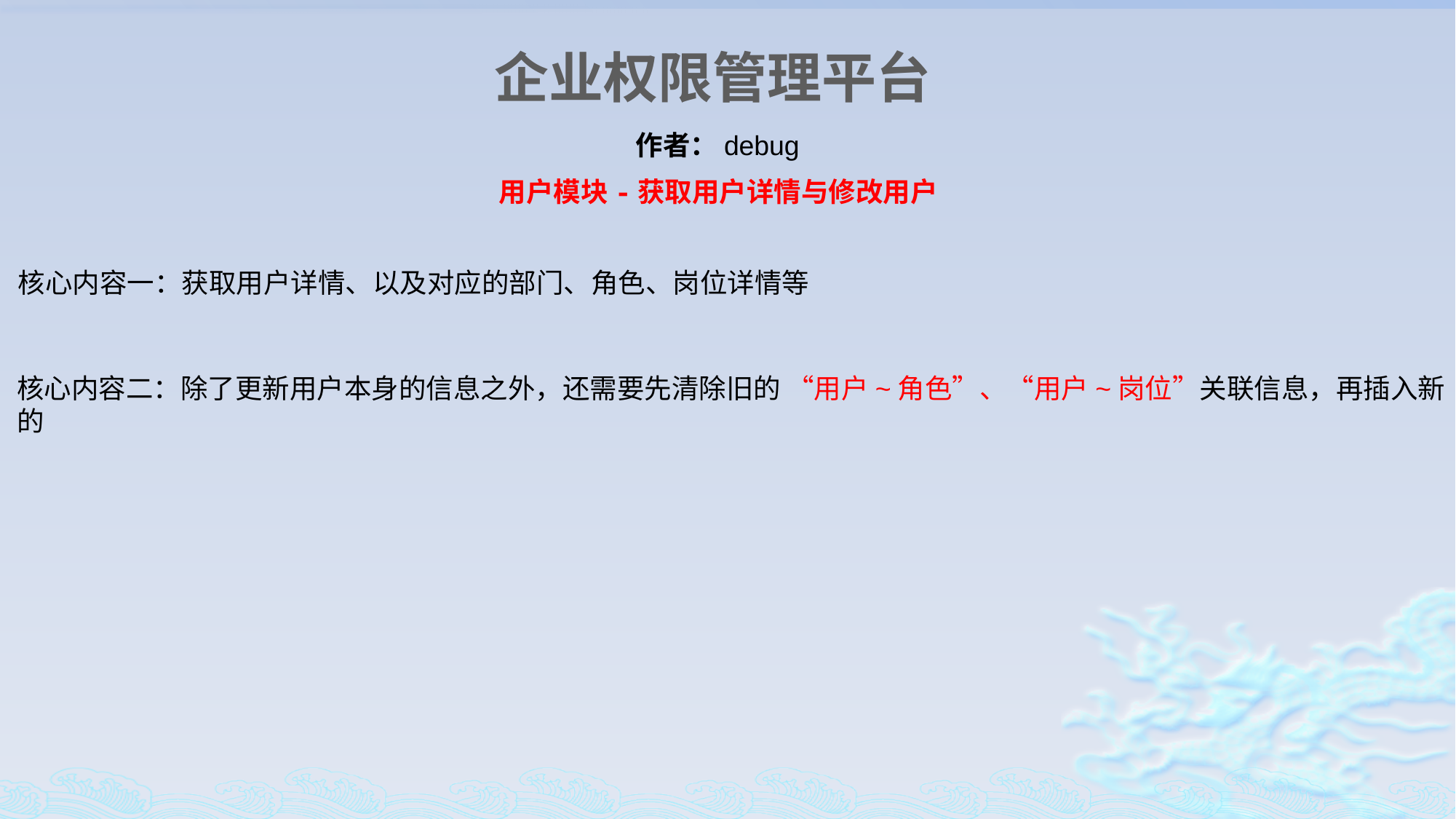

企业权限管理平台
作者：debug
用户模块-获取用户详情与修改用户
核心内容一：获取用户详情、以及对应的部门、角色、岗位详情等
核心内容二：除了更新用户本身的信息之外，还需要先清除旧的 “用户~角色”、“用户~岗位”关联信息，再插入新的